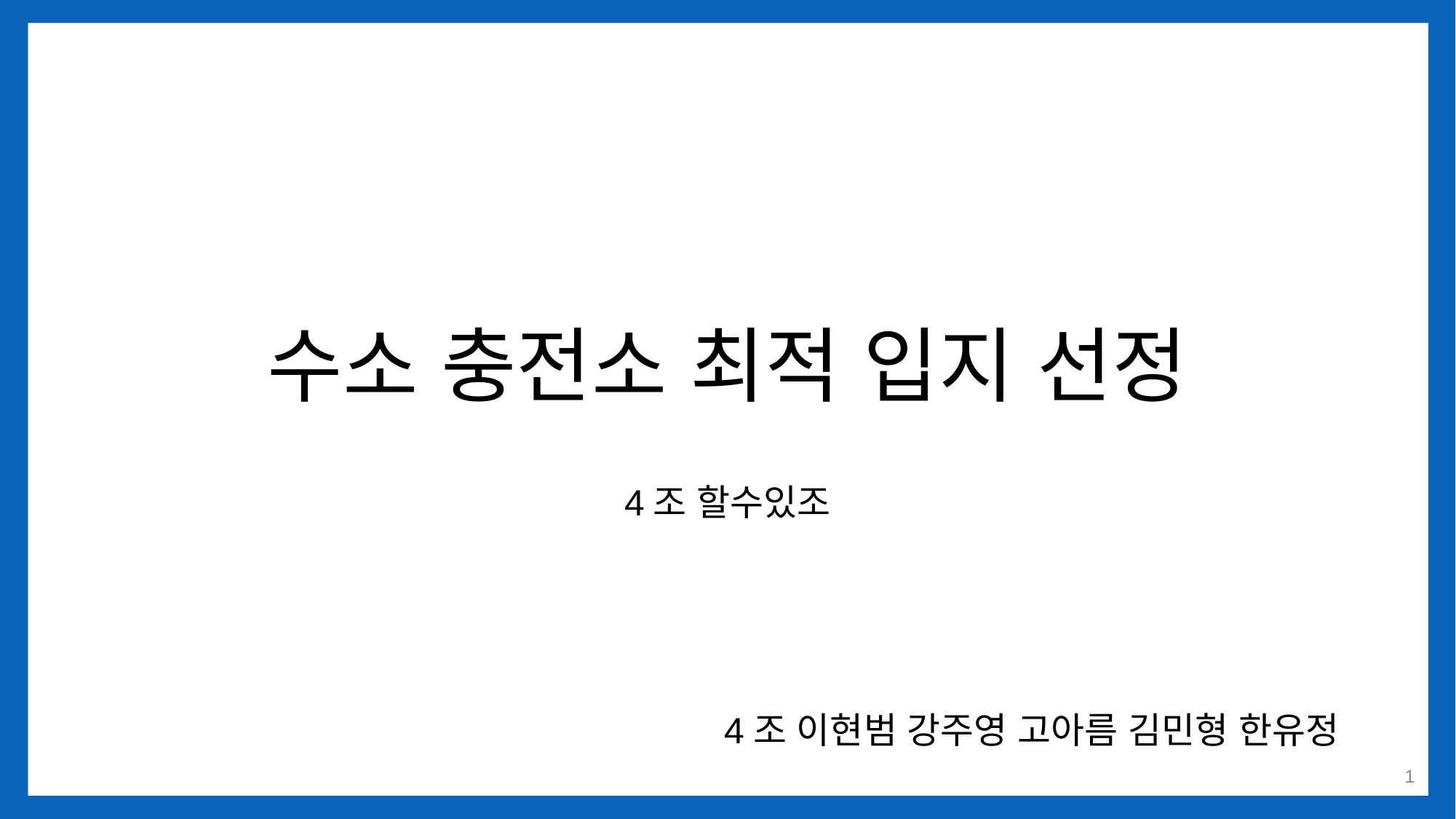

# 수소 충전소 최적 입지 선정
4조 할수있조
4조 이현범 강주영 고아름 김민형 한유정
1